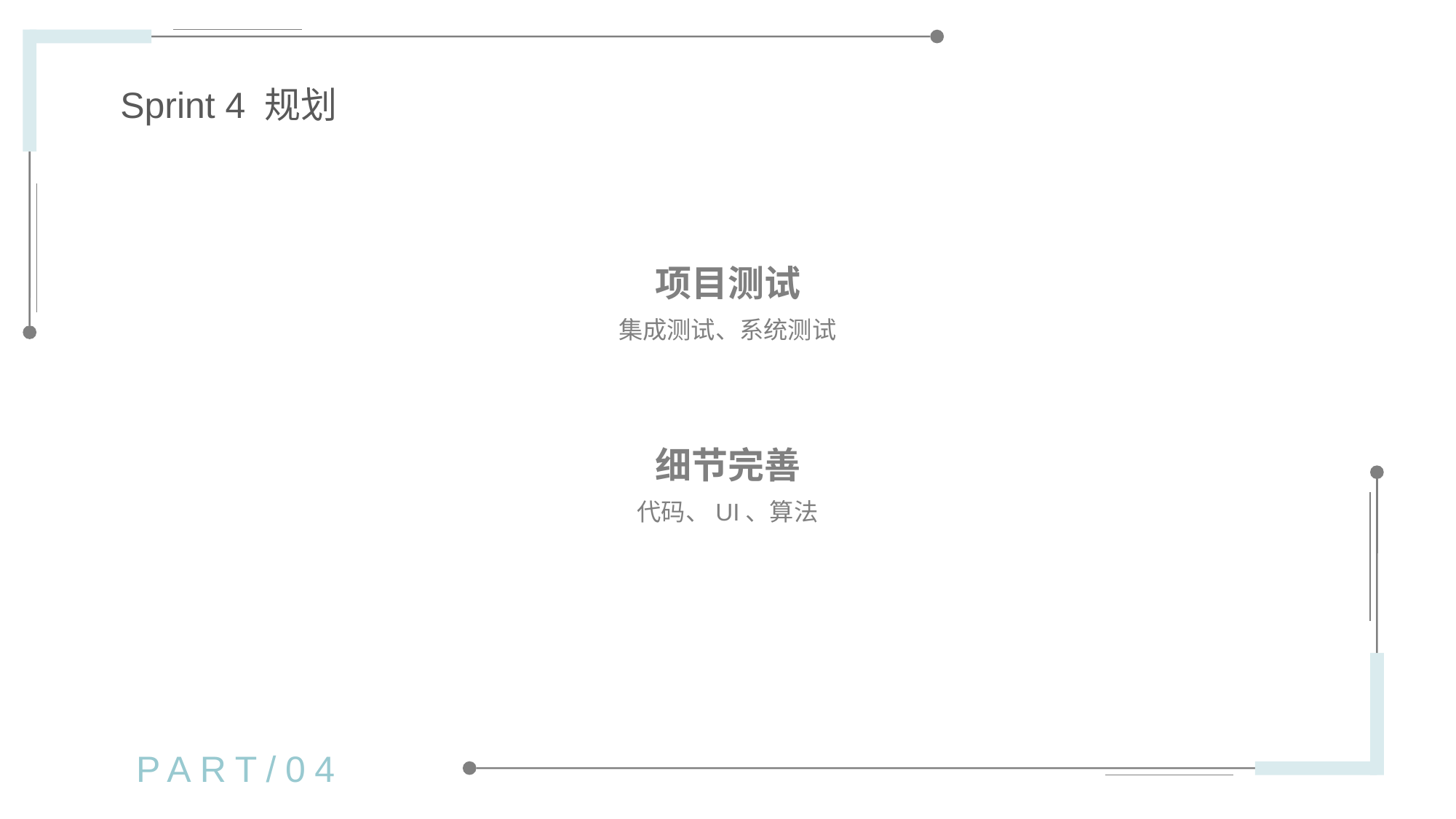

Sprint 4 规划
项目测试
集成测试、系统测试
细节完善
代码、UI、算法

PART/04